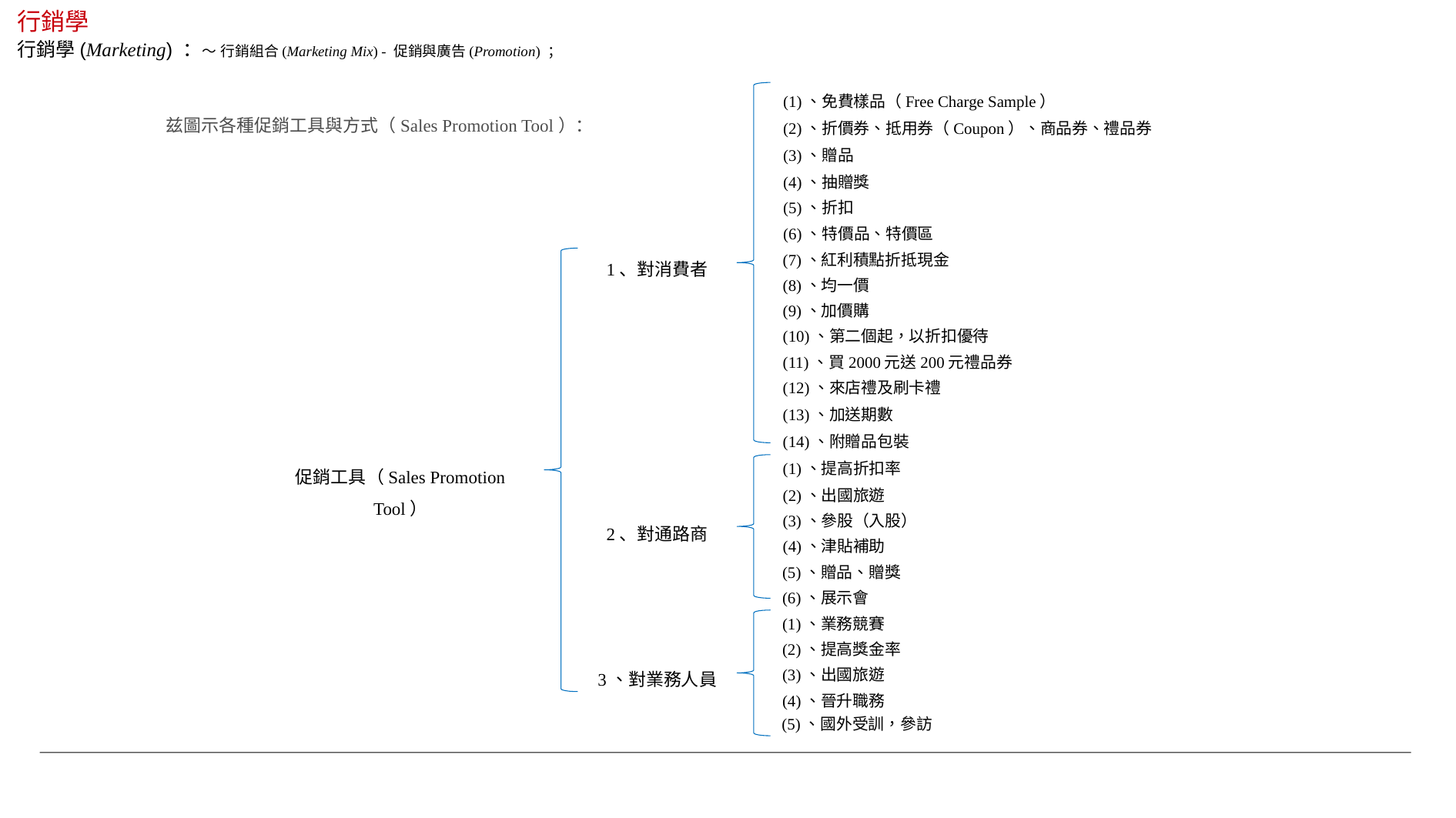

行銷學
行銷學(Marketing) ：～ 行銷組合(Marketing Mix) - 促銷與廣告(Promotion) ；
(1)、免費樣品（Free Charge Sample）

兹圖示各種促銷工具與方式（Sales Promotion Tool）：
(2)、折價券、抵用券（Coupon）、商品券、禮品券
(3)、贈品
(4)、抽贈獎
(5)、折扣
(6)、特價品、特價區
(7)、紅利積點折抵現金
1、對消費者

(8)、均一價
(9)、加價購
(10)、第二個起，以折扣優待
(11)、買2000元送200元禮品券
(12)、來店禮及刷卡禮
(13)、加送期數
(14)、附贈品包裝
(1)、提高折扣率
促銷工具（Sales Promotion Tool）

(2)、出國旅遊
(3)、參股（入股）
2、對通路商
(4)、津貼補助
(5)、贈品、贈獎
(6)、展示會
(1)、業務競賽

(2)、提高獎金率
(3)、出國旅遊
3、對業務人員
(4)、晉升職務
(5)、國外受訓，參訪